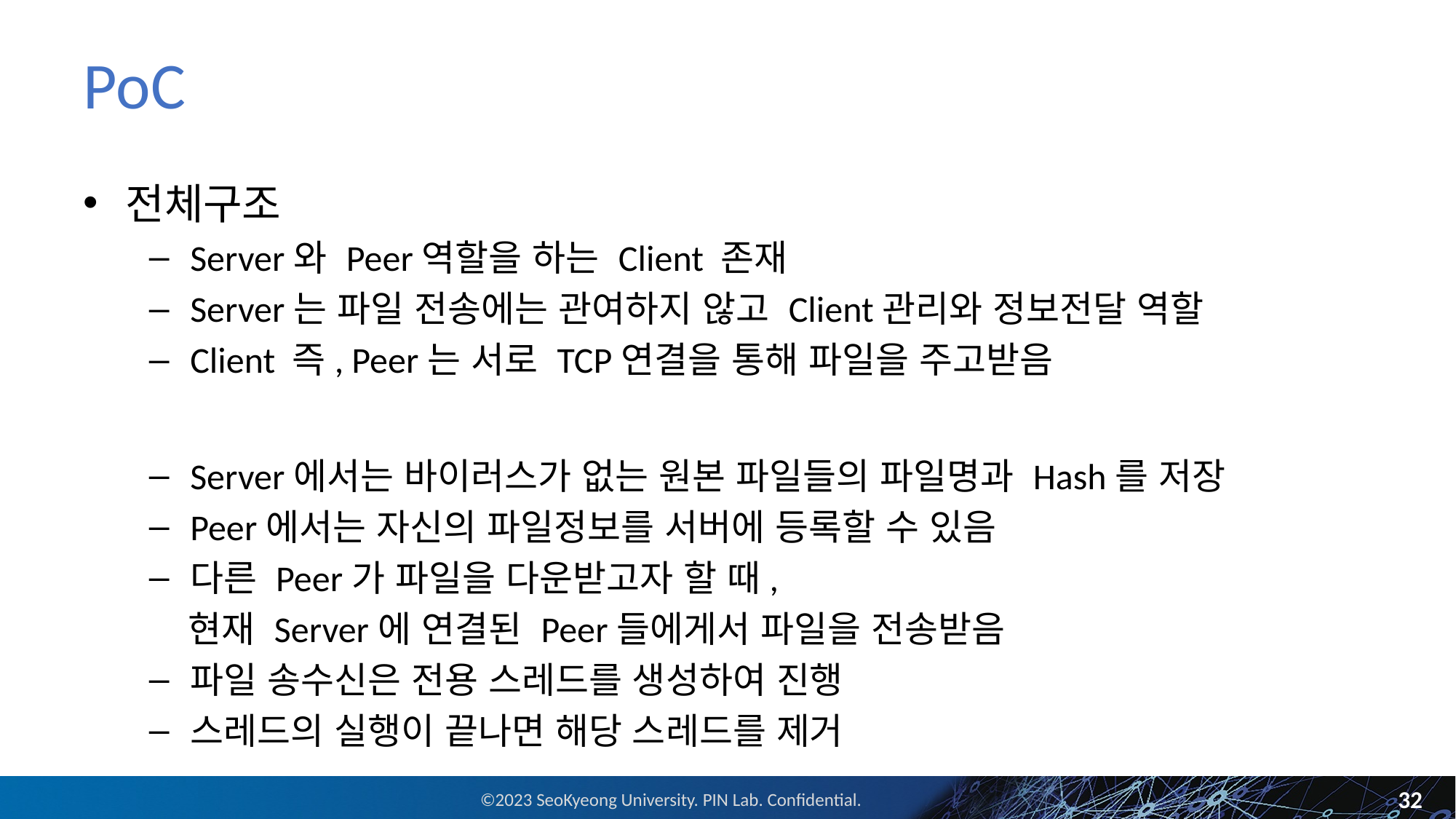

# PoC
전체구조
Server와 Peer역할을 하는 Client 존재
Server는 파일 전송에는 관여하지 않고 Client관리와 정보전달 역할
Client 즉, Peer는 서로 TCP연결을 통해 파일을 주고받음

Server에서는 바이러스가 없는 원본 파일들의 파일명과 Hash를 저장
Peer에서는 자신의 파일정보를 서버에 등록할 수 있음
다른 Peer가 파일을 다운받고자 할 때,
   현재 Server에 연결된 Peer들에게서 파일을 전송받음
파일 송수신은 전용 스레드를 생성하여 진행
스레드의 실행이 끝나면 해당 스레드를 제거

32